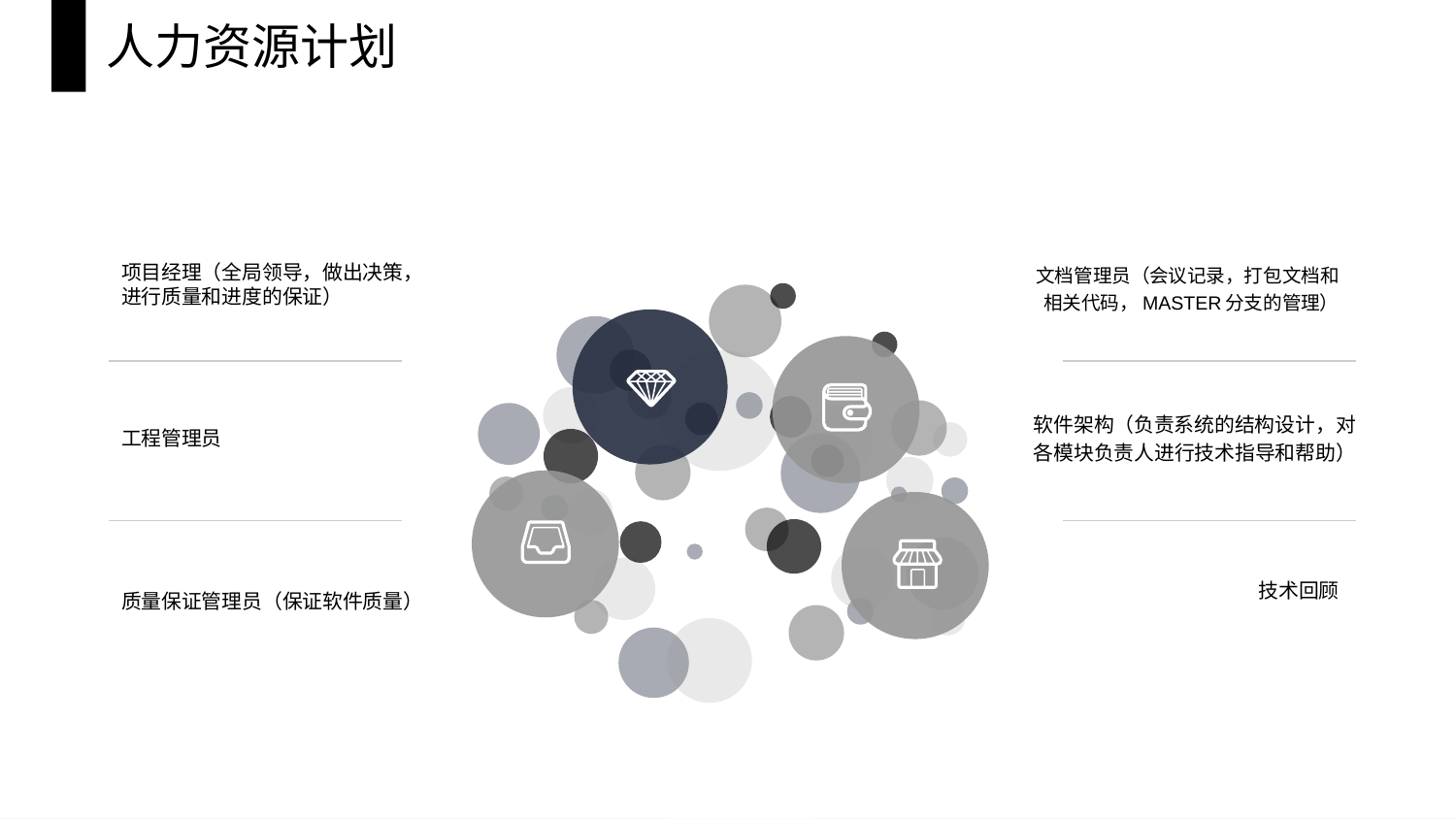

人力资源计划

项目经理（全局领导，做出决策，进行质量和进度的保证）
工程管理员
质量保证管理员（保证软件质量）
文档管理员（会议记录，打包文档和相关代码，MASTER分支的管理）
软件架构（负责系统的结构设计，对各模块负责人进行技术指导和帮助）
技术回顾